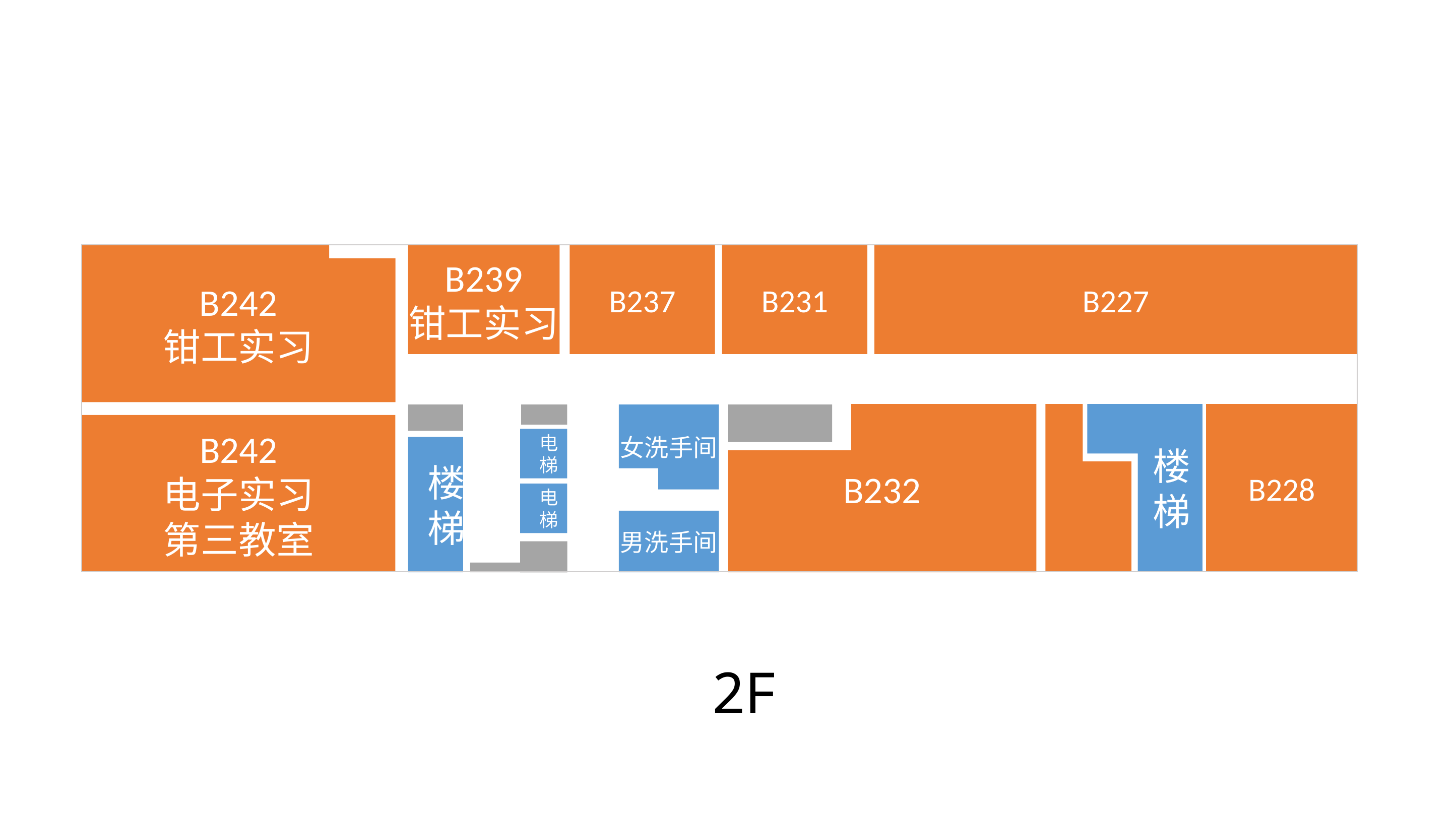

B242
钳工实习

B239
钳工实习
B237
B231
B227
B232

楼
梯
B228
女洗手间

B242
电子实习
第三教室
电梯
楼梯
电梯
男洗手间

2F